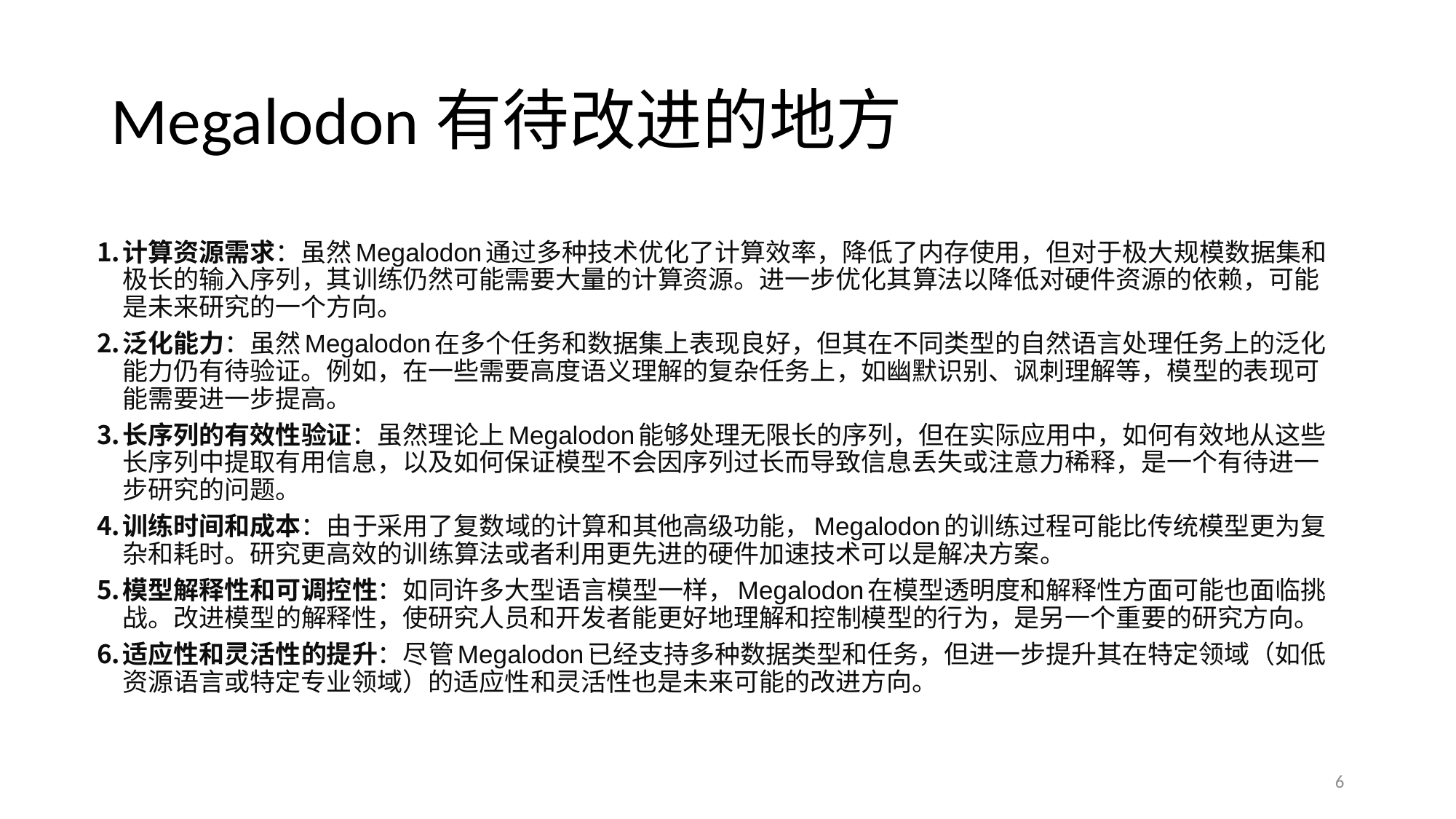

# Megalodon有待改进的地方
计算资源需求：虽然Megalodon通过多种技术优化了计算效率，降低了内存使用，但对于极大规模数据集和极长的输入序列，其训练仍然可能需要大量的计算资源。进一步优化其算法以降低对硬件资源的依赖，可能是未来研究的一个方向。
泛化能力：虽然Megalodon在多个任务和数据集上表现良好，但其在不同类型的自然语言处理任务上的泛化能力仍有待验证。例如，在一些需要高度语义理解的复杂任务上，如幽默识别、讽刺理解等，模型的表现可能需要进一步提高。
长序列的有效性验证：虽然理论上Megalodon能够处理无限长的序列，但在实际应用中，如何有效地从这些长序列中提取有用信息，以及如何保证模型不会因序列过长而导致信息丢失或注意力稀释，是一个有待进一步研究的问题。
训练时间和成本：由于采用了复数域的计算和其他高级功能，Megalodon的训练过程可能比传统模型更为复杂和耗时。研究更高效的训练算法或者利用更先进的硬件加速技术可以是解决方案。
模型解释性和可调控性：如同许多大型语言模型一样，Megalodon在模型透明度和解释性方面可能也面临挑战。改进模型的解释性，使研究人员和开发者能更好地理解和控制模型的行为，是另一个重要的研究方向。
适应性和灵活性的提升：尽管Megalodon已经支持多种数据类型和任务，但进一步提升其在特定领域（如低资源语言或特定专业领域）的适应性和灵活性也是未来可能的改进方向。
6